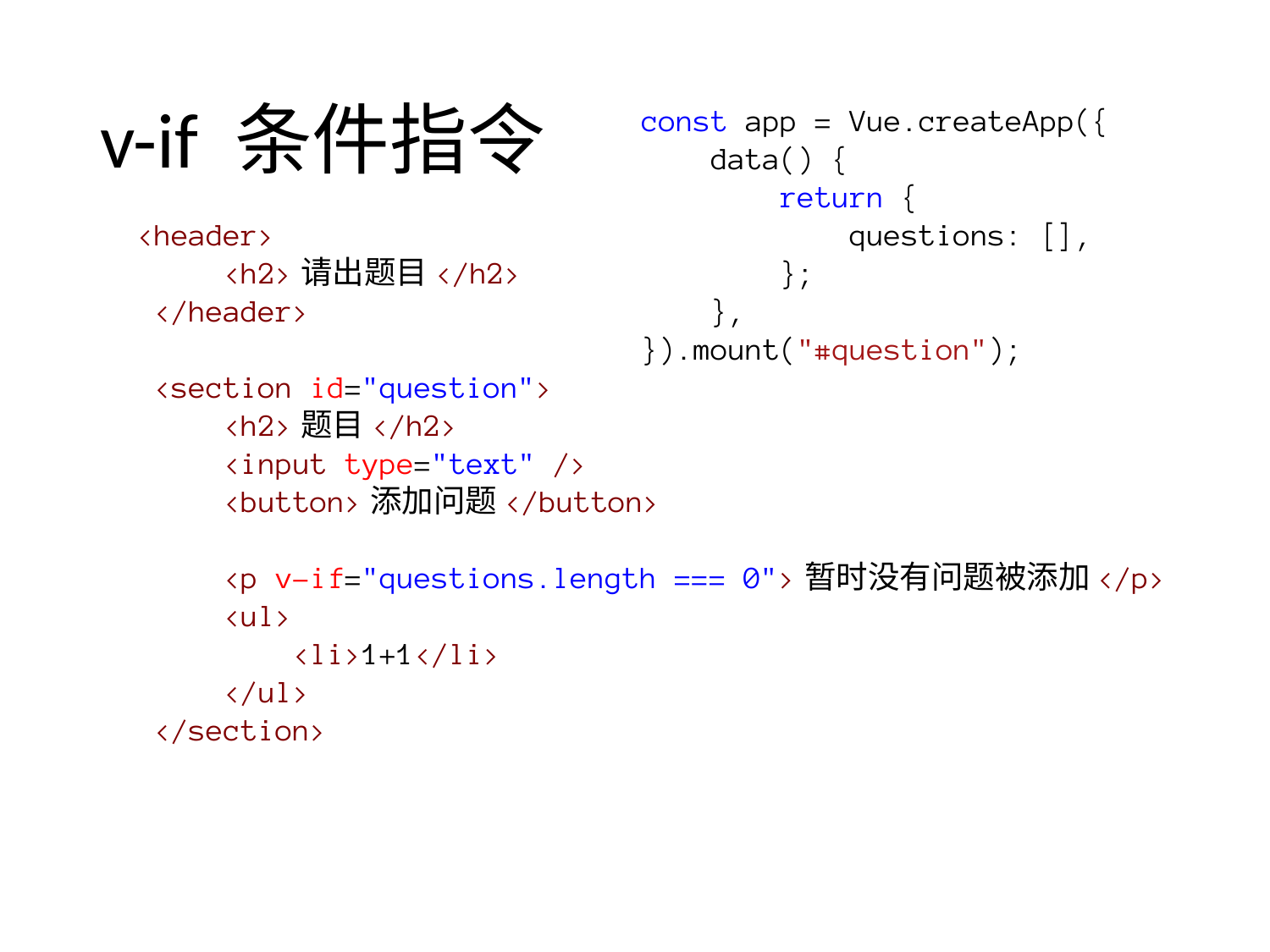

# v-if 条件指令
const app = Vue.createApp({
    data() {
        return {
            questions: [],
        };
    },
}).mount("#question");
   <header>
        <h2>请出题目</h2>
    </header>
    <section id="question">
        <h2>题目</h2>
        <input type="text" />
        <button>添加问题</button>
        <p v-if="questions.length === 0">暂时没有问题被添加</p>
        <ul>
            <li>1+1</li>
        </ul>
    </section>